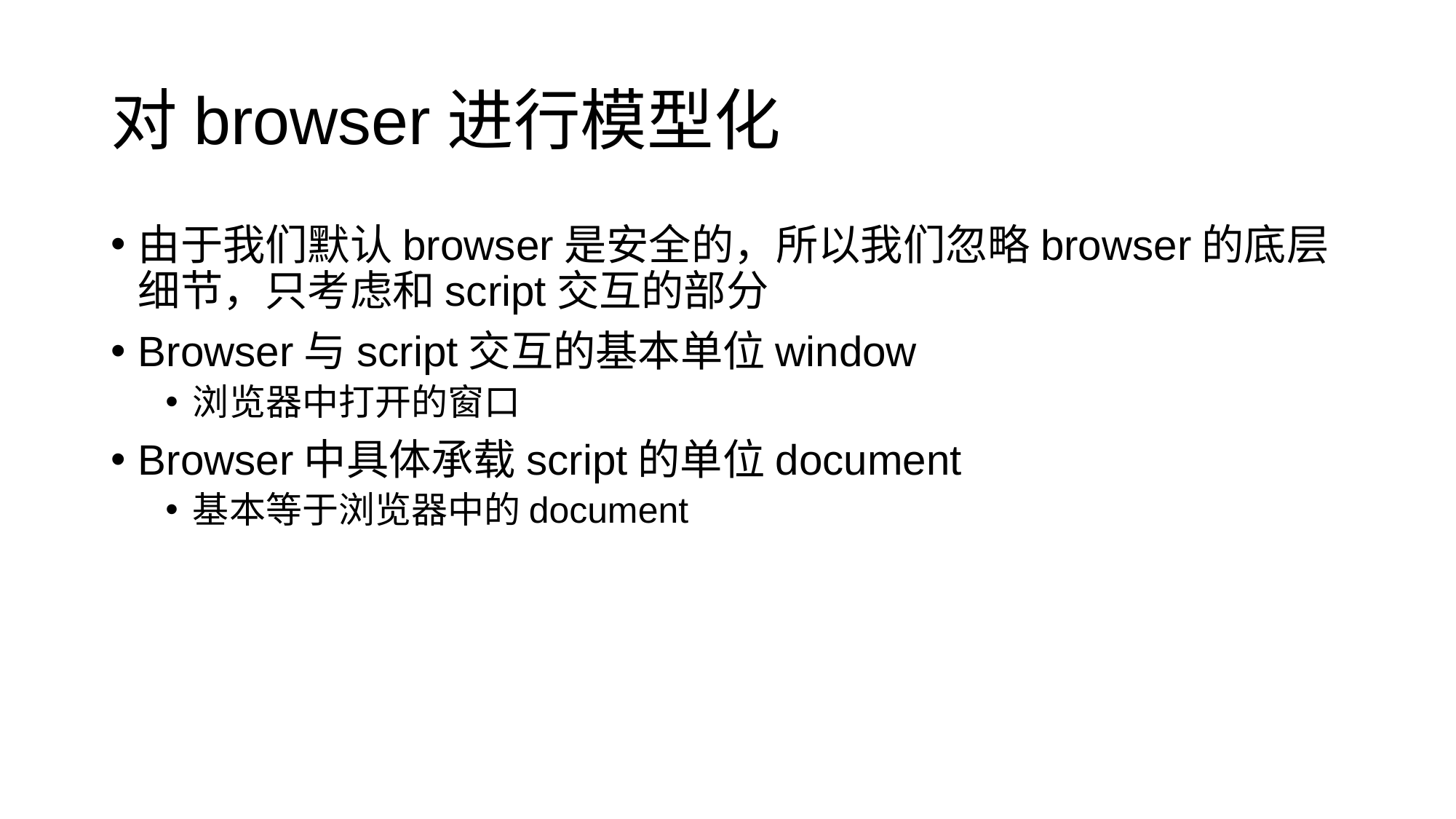

# 对browser进行模型化
由于我们默认browser是安全的，所以我们忽略browser的底层细节，只考虑和script交互的部分
Browser与script交互的基本单位window
浏览器中打开的窗口
Browser中具体承载script的单位document
基本等于浏览器中的document